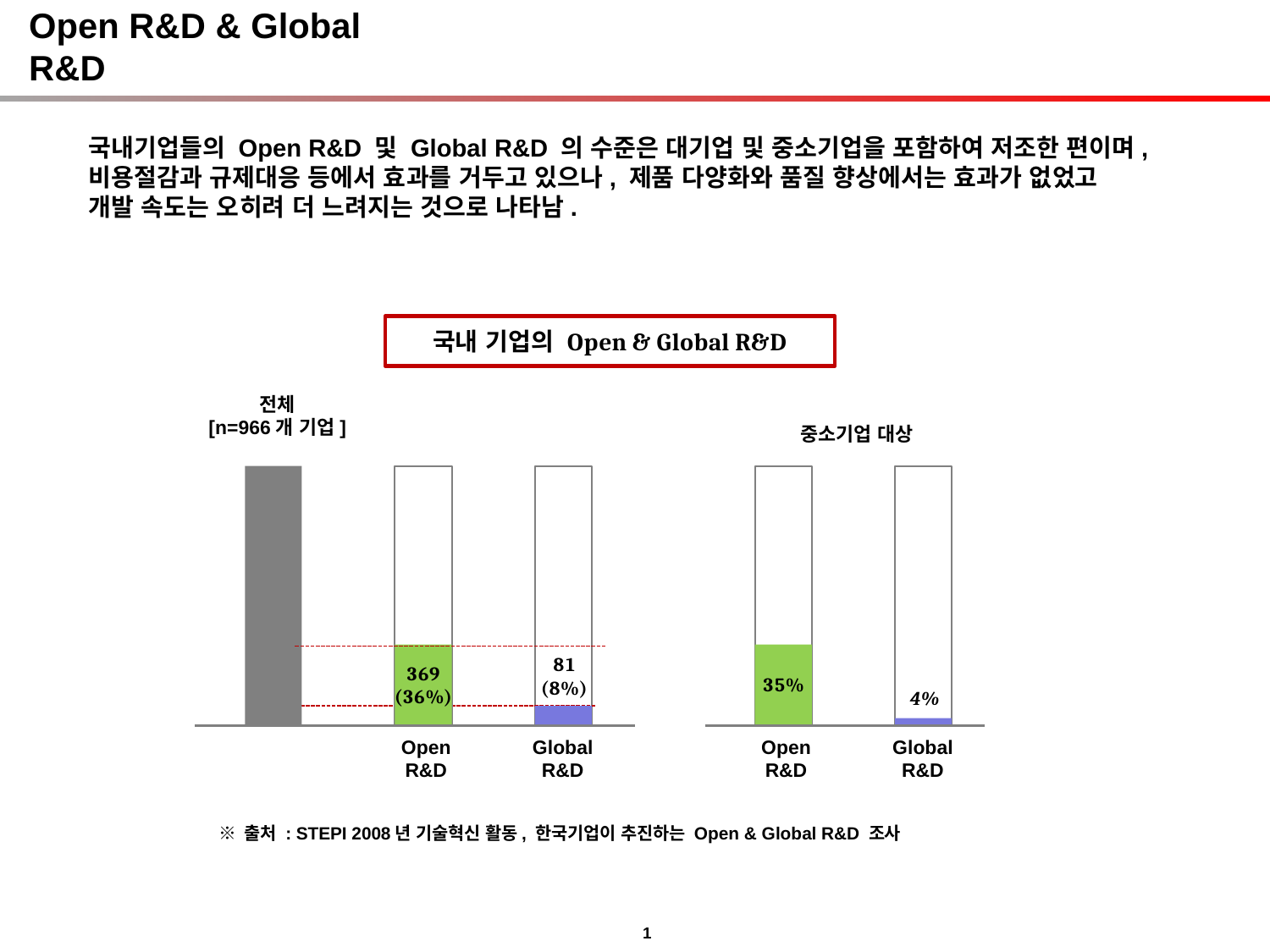

# Open R&D & Global R&D
국내기업들의 Open R&D 및 Global R&D 의 수준은 대기업 및 중소기업을 포함하여 저조한 편이며,
비용절감과 규제대응 등에서 효과를 거두고 있으나, 제품 다양화와 품질 향상에서는 효과가 없었고
개발 속도는 오히려 더 느려지는 것으로 나타남.
국내 기업의 Open & Global R&D
전체
[n=966개 기업]
중소기업 대상

369
(36%)
35%
81
(8%)
4%

Open
R&D
Global
R&D
Open
R&D
Global
R&D
※ 출처 : STEPI 2008년 기술혁신 활동, 한국기업이 추진하는 Open & Global R&D 조사
1